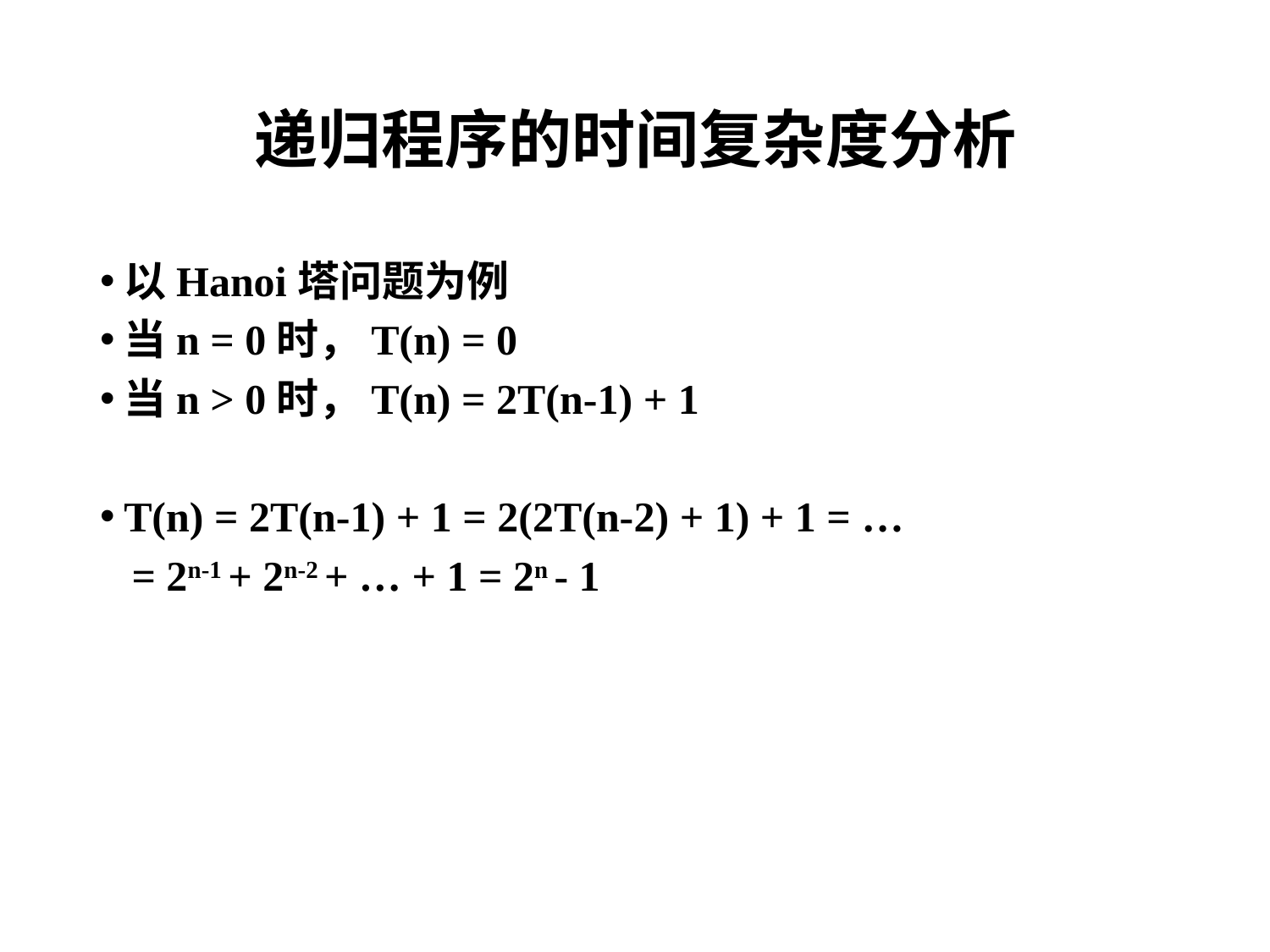

# 递归程序的时间复杂度分析
以Hanoi塔问题为例
当n = 0时，T(n) = 0
当n > 0时，T(n) = 2T(n-1) + 1

T(n) = 2T(n-1) + 1 = 2(2T(n-2) + 1) + 1 = …
   = 2n-1 + 2n-2 + … + 1 = 2n - 1